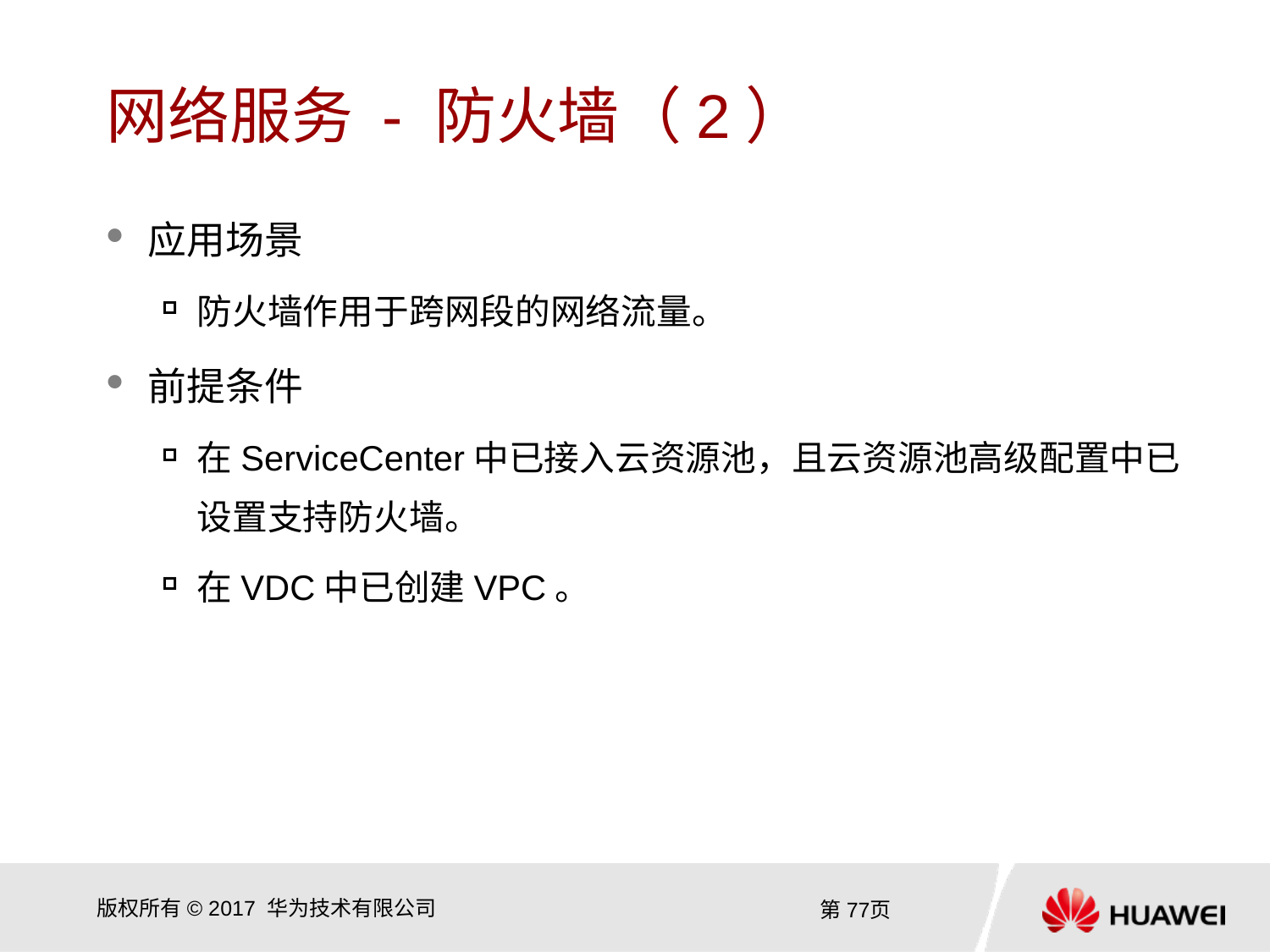

# 网络服务 - 防火墙（2）
应用场景
防火墙作用于跨网段的网络流量。
前提条件
在ServiceCenter中已接入云资源池，且云资源池高级配置中已设置支持防火墙。
在VDC中已创建VPC。